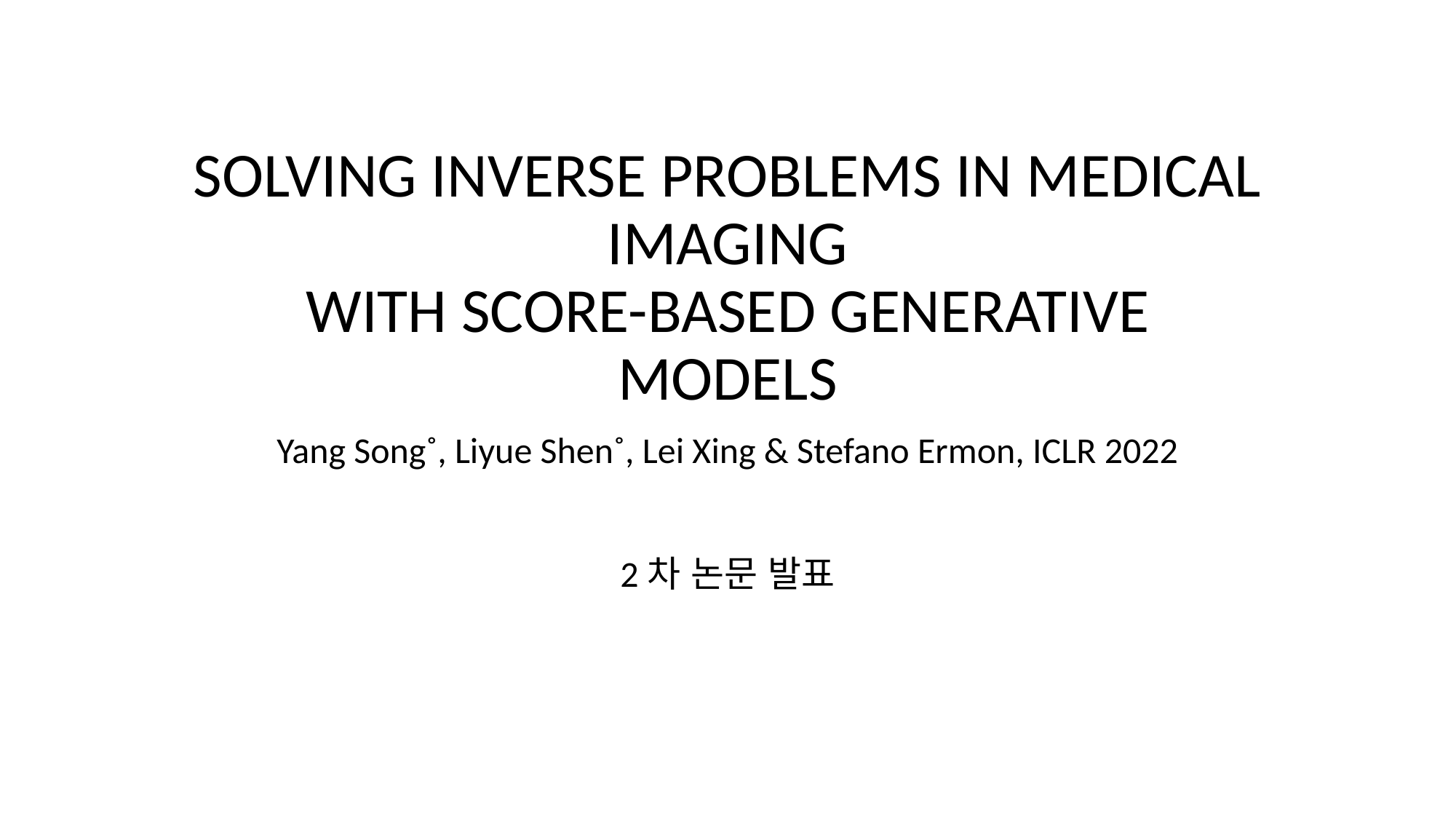

# SOLVING INVERSE PROBLEMS IN MEDICAL IMAGING WITH SCORE-BASED GENERATIVE MODELS
Yang Song˚, Liyue Shen˚, Lei Xing & Stefano Ermon, ICLR 2022
2차 논문 발표